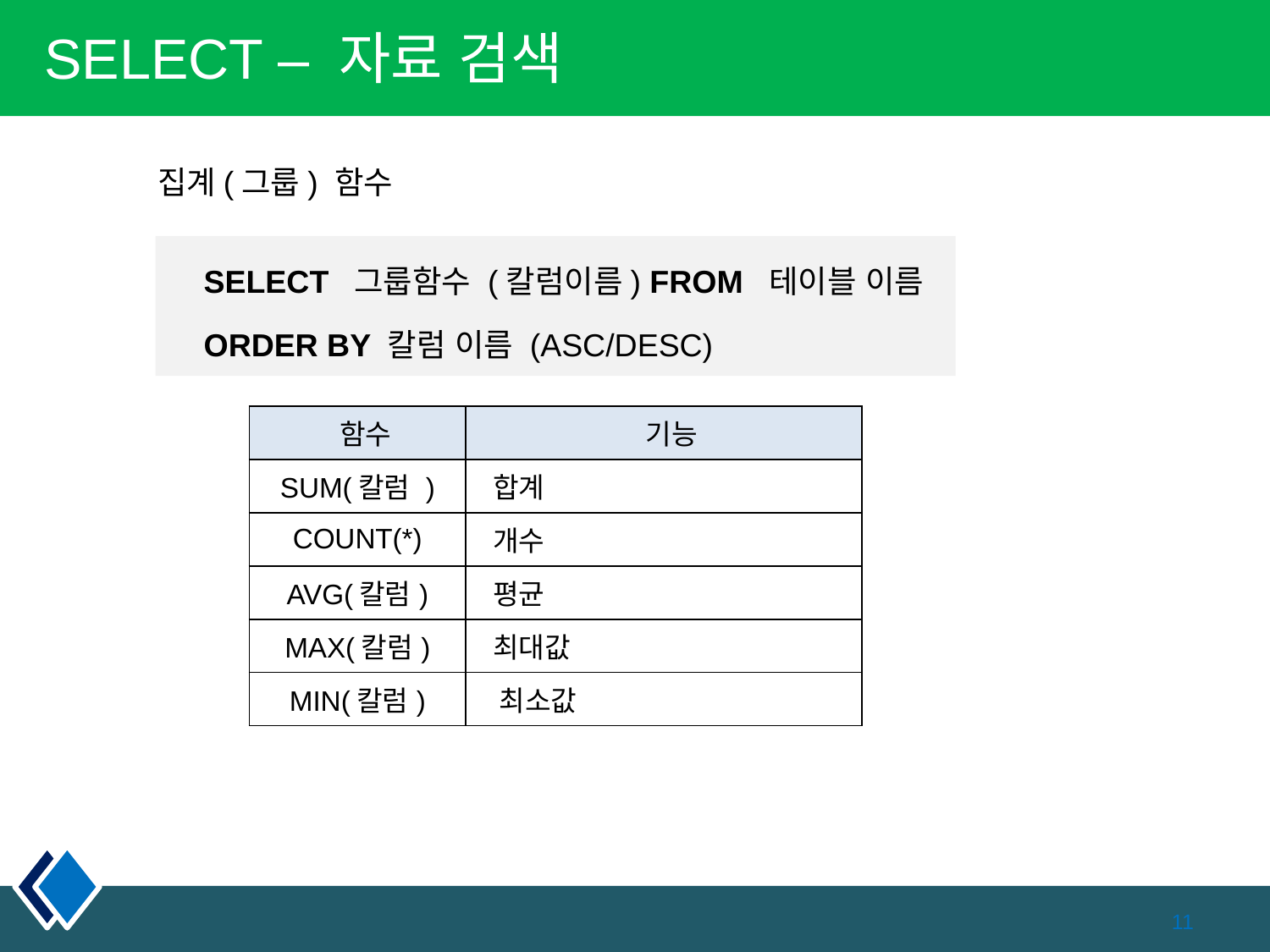

# SELECT – 자료 검색
집계(그룹) 함수
    SELECT  그룹함수 (칼럼이름) FROM  테이블 이름
    ORDER BY 칼럼 이름 (ASC/DESC)
| 함수 | 기능 |
| --- | --- |
| SUM(칼럼 ) | 합계 |
| COUNT(\*) | 개수 |
| AVG(칼럼) | 평균 |
| MAX(칼럼) | 최대값 |
| MIN(칼럼) | 최소값 |
11